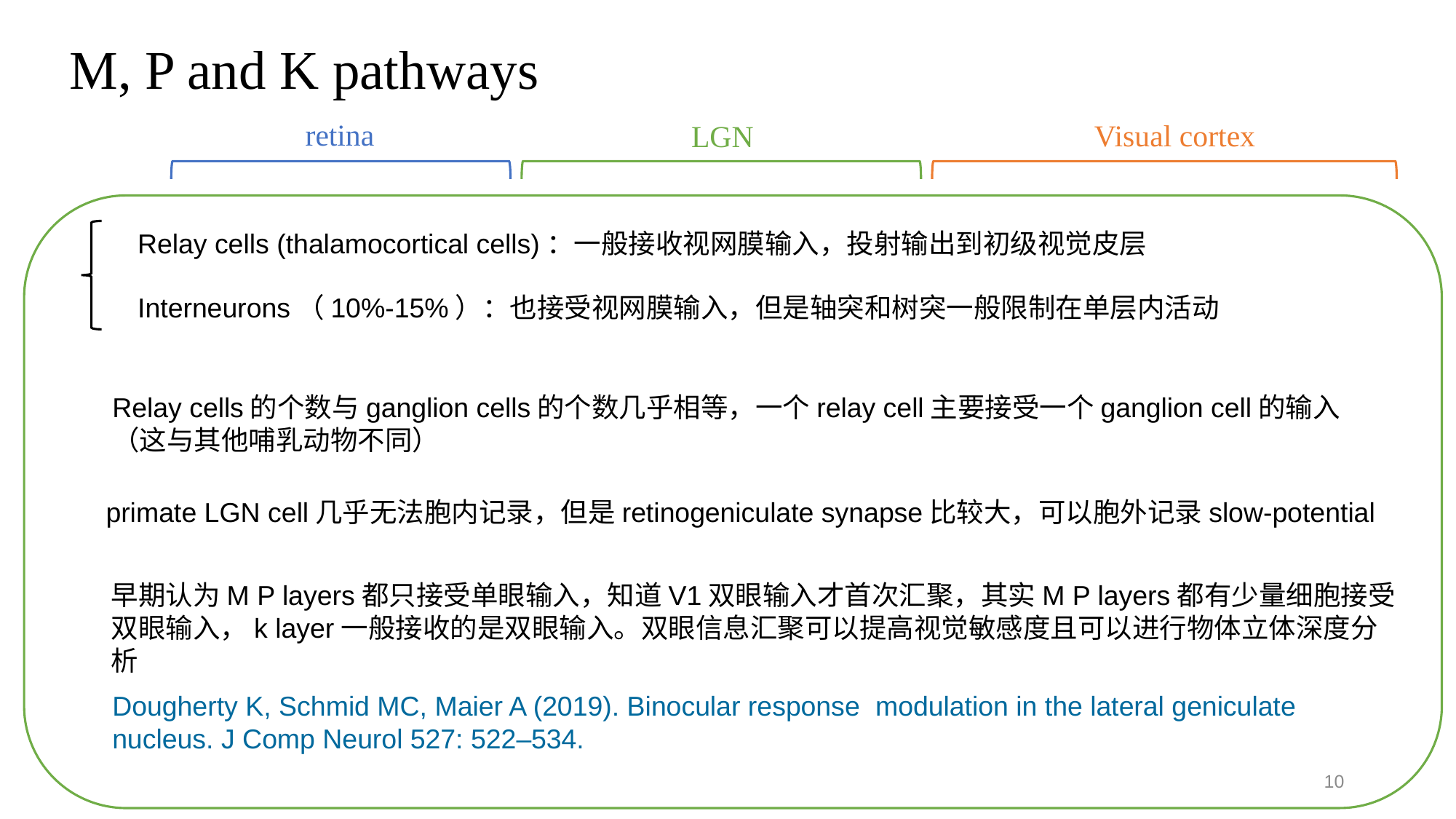

# M, P and K pathways
retina
Visual cortex
LGN

Relay cells (thalamocortical cells)：一般接收视网膜输入，投射输出到初级视觉皮层
Interneurons（10%-15%）：也接受视网膜输入，但是轴突和树突一般限制在单层内活动
Relay cells的个数与ganglion cells的个数几乎相等，一个relay cell主要接受一个ganglion cell的输入（这与其他哺乳动物不同）
primate LGN cell几乎无法胞内记录，但是retinogeniculate synapse比较大，可以胞外记录slow-potential
早期认为M P layers都只接受单眼输入，知道V1双眼输入才首次汇聚，其实M P layers都有少量细胞接受双眼输入，k layer一般接收的是双眼输入。双眼信息汇聚可以提高视觉敏感度且可以进行物体立体深度分析
Dougherty K, Schmid MC, Maier A (2019). Binocular response  modulation in the lateral geniculate nucleus. J Comp Neurol 527: 522–534.
10